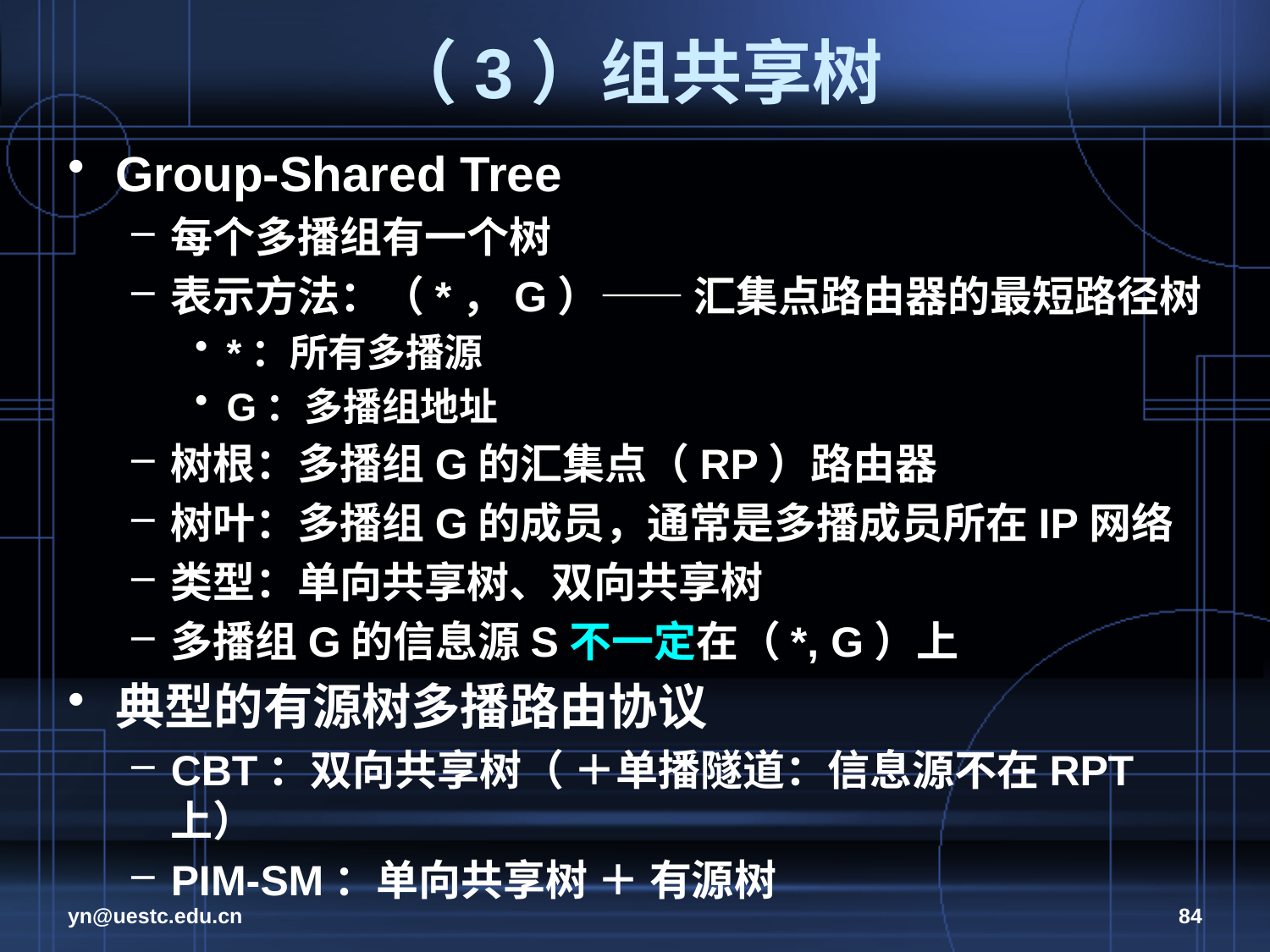

# （3）组共享树
Group-Shared Tree
每个多播组有一个树
表示方法：（*，G）—— 汇集点路由器的最短路径树
*：所有多播源
G：多播组地址
树根：多播组G的汇集点（RP）路由器
树叶：多播组G的成员，通常是多播成员所在IP网络
类型：单向共享树、双向共享树
多播组G的信息源S不一定在（*, G）上
典型的有源树多播路由协议
CBT：双向共享树（ ＋单播隧道：信息源不在RPT上）
PIM-SM：单向共享树 ＋ 有源树

yn@uestc.edu.cn
84